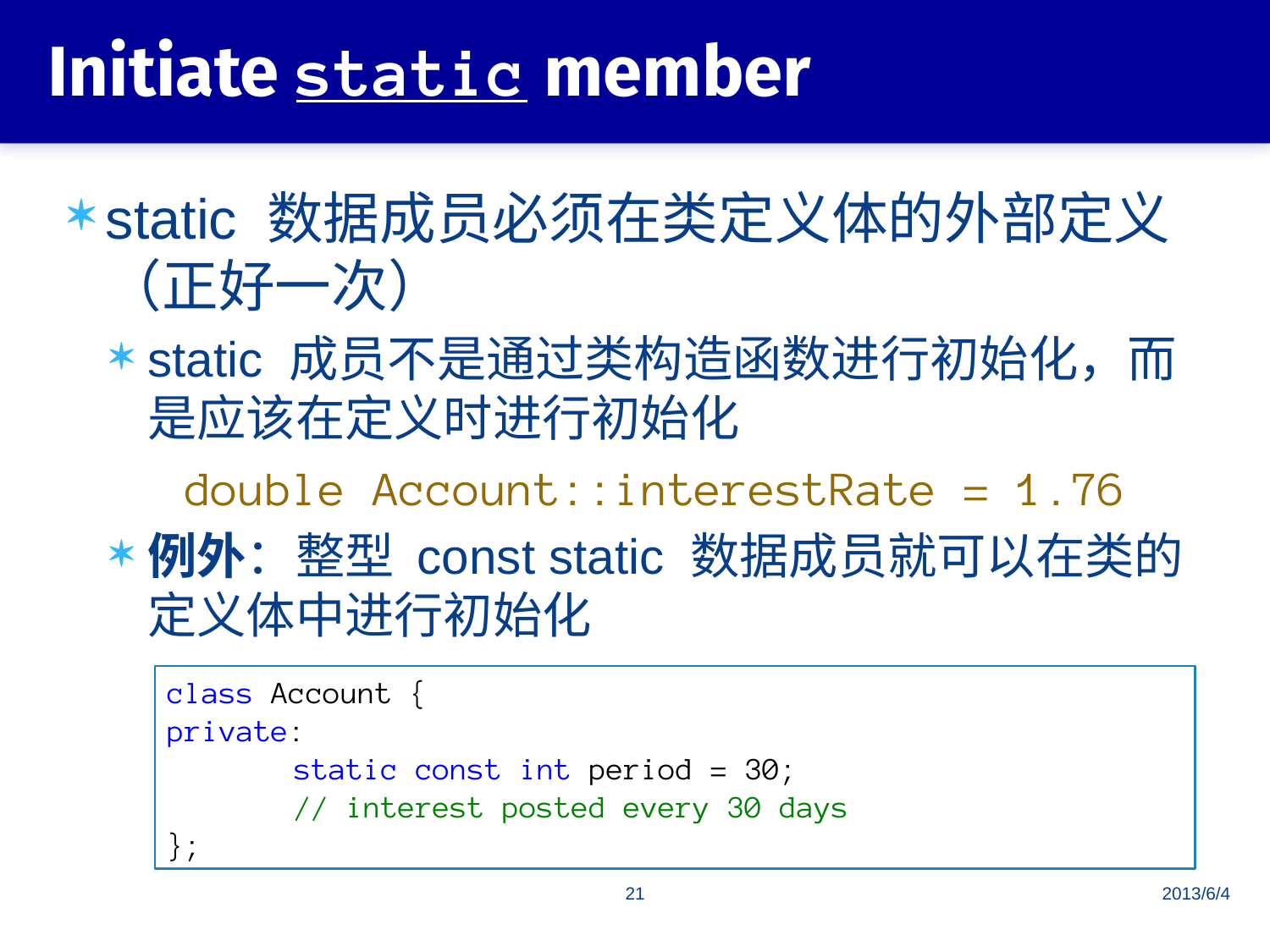

# Initiate static member
static 数据成员必须在类定义体的外部定义（正好一次）
static 成员不是通过类构造函数进行初始化，而是应该在定义时进行初始化
double Account::interestRate = 1.76
例外：整型 const static 数据成员就可以在类的定义体中进行初始化
class Account {
private:
	static const int period = 30;
	// interest posted every 30 days
};
21
2013/6/4